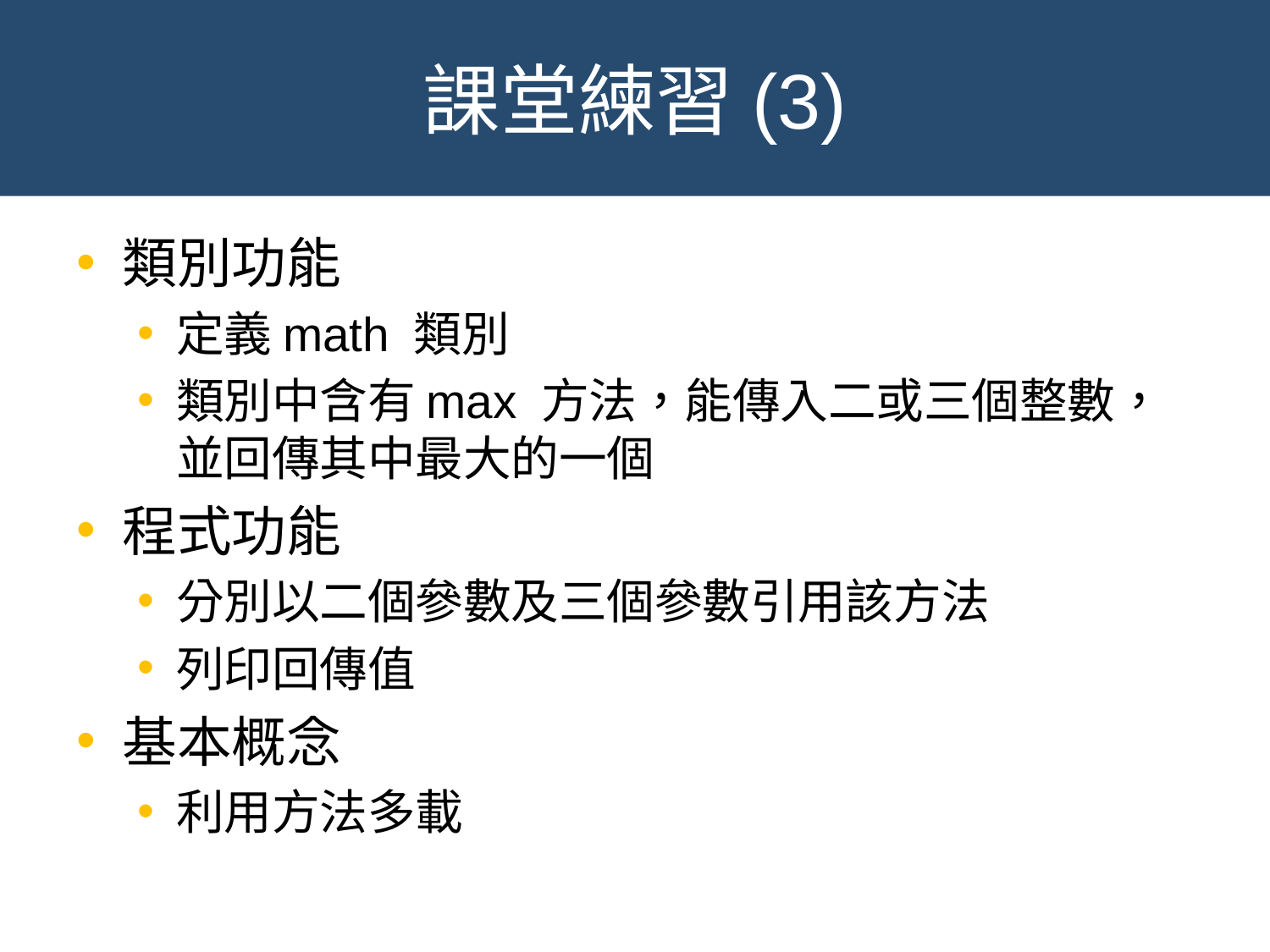

# 課堂練習(3)
類別功能
定義math 類別
類別中含有max 方法，能傳入二或三個整數，並回傳其中最大的一個
程式功能
分別以二個參數及三個參數引用該方法
列印回傳值
基本概念
利用方法多載